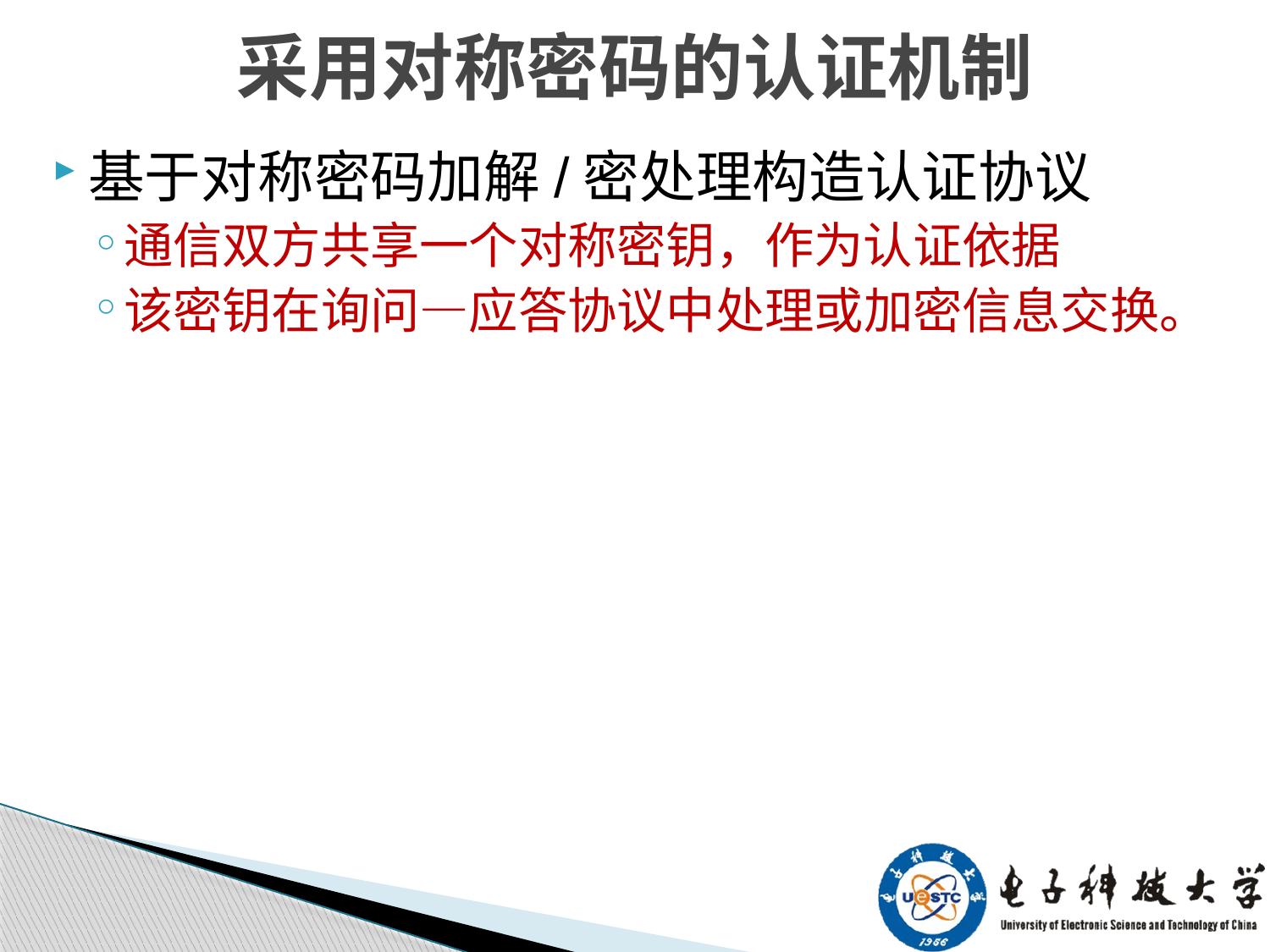

# 采用对称密码的认证机制
基于对称密码加解/密处理构造认证协议
通信双方共享一个对称密钥，作为认证依据
该密钥在询问—应答协议中处理或加密信息交换。